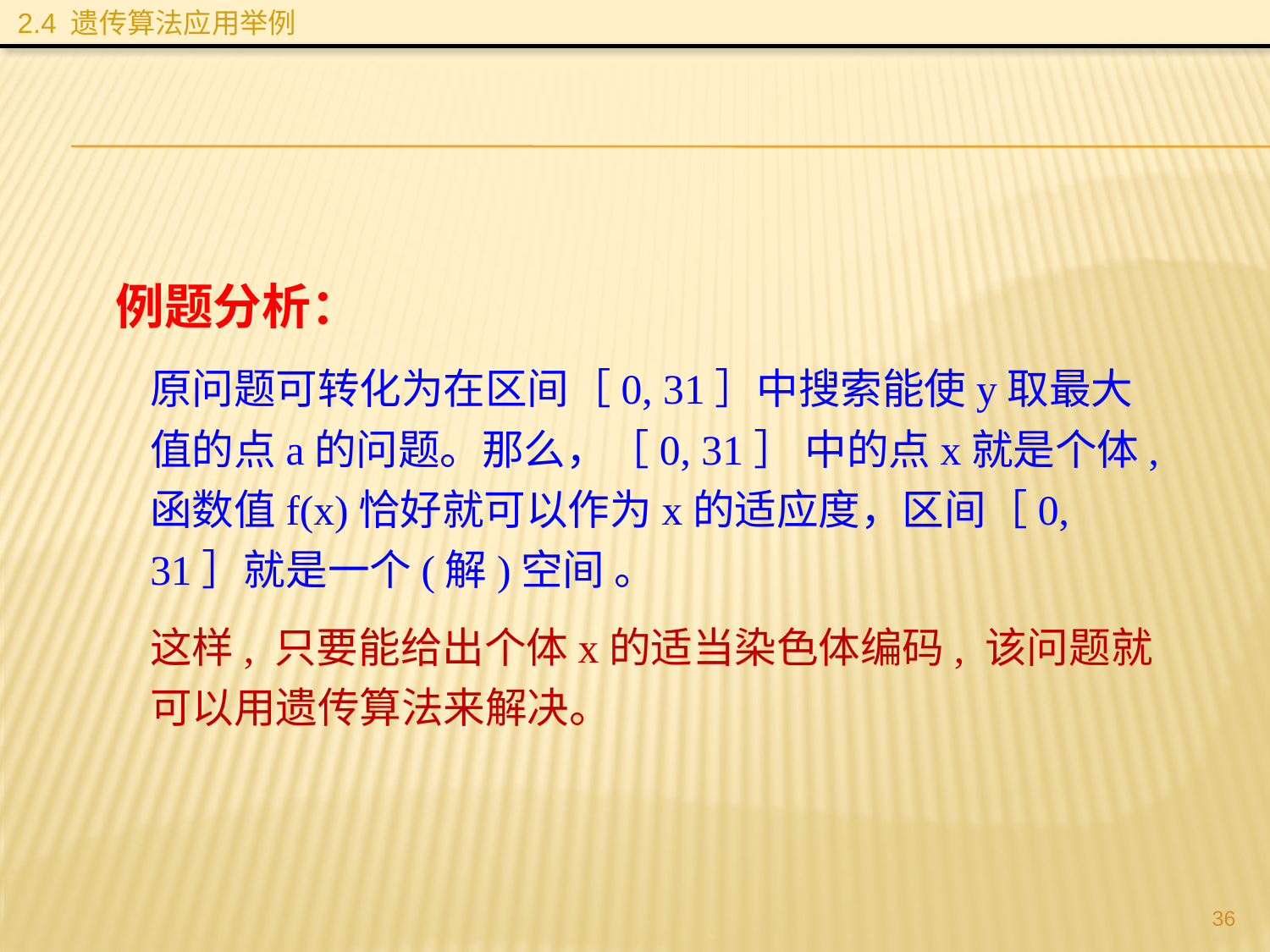

2.4 遗传算法应用举例

例题分析：
原问题可转化为在区间［0, 31］中搜索能使y取最大值的点a的问题。那么，［0, 31］ 中的点x就是个体, 函数值f(x)恰好就可以作为x的适应度，区间［0, 31］就是一个(解)空间 。
这样, 只要能给出个体x的适当染色体编码, 该问题就可以用遗传算法来解决。
36